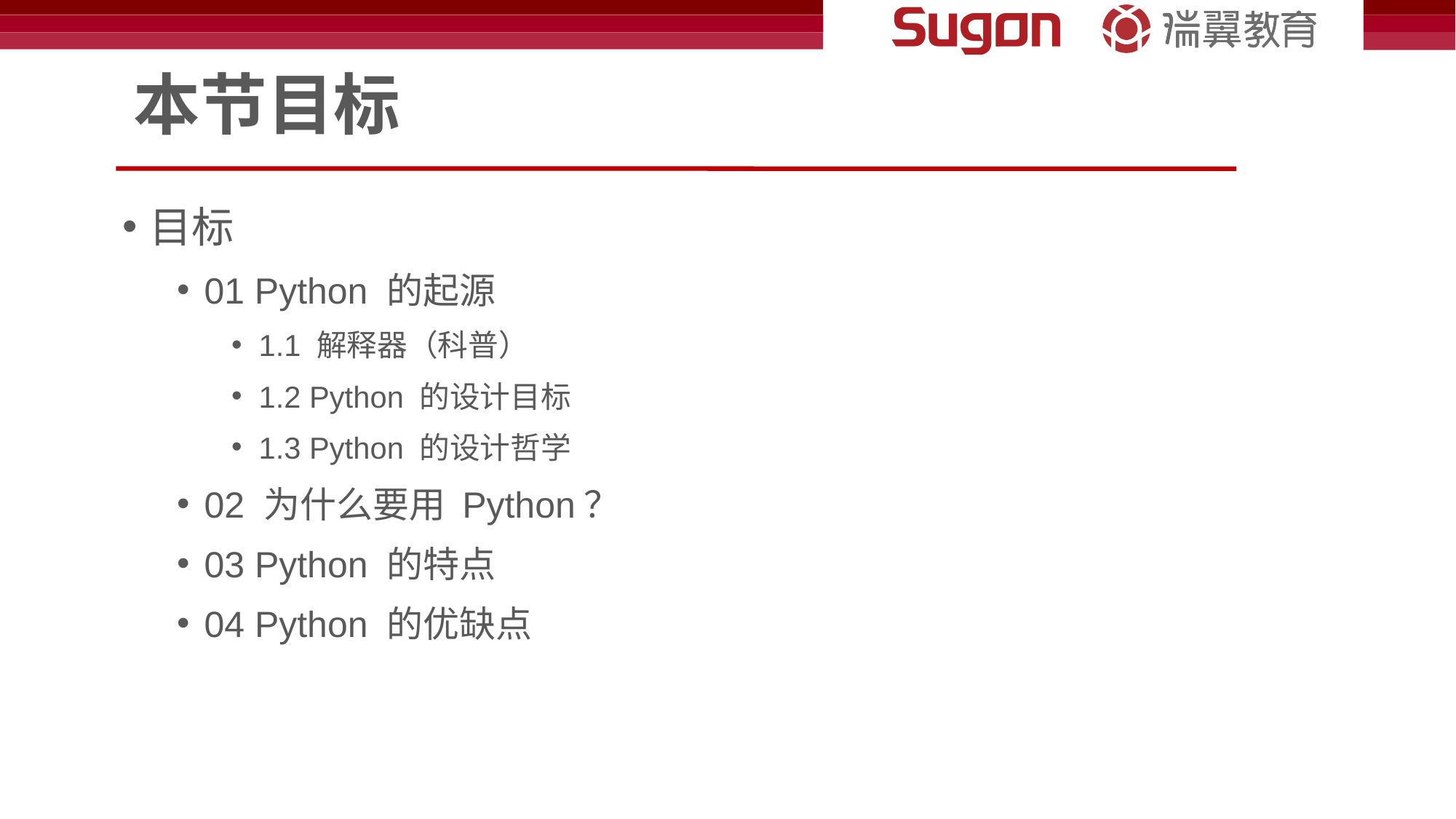

# 本节目标
目标
01 Python 的起源
1.1 解释器（科普）
1.2 Python 的设计目标
1.3 Python 的设计哲学
02 为什么要用 Python？
03 Python 的特点
04 Python 的优缺点